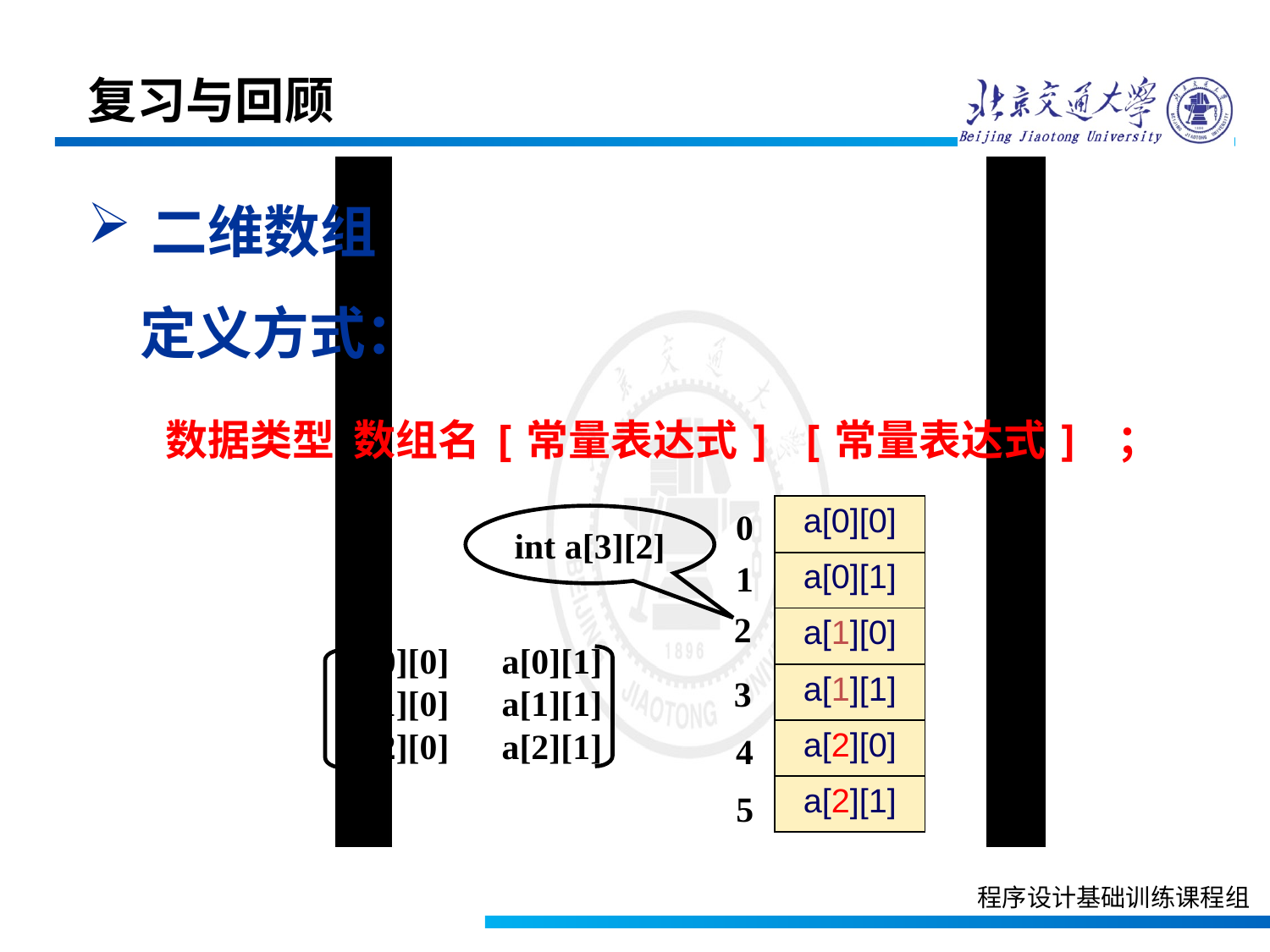

复习与回顾
二维数组
   定义方式：
     数据类型  数组名[常量表达式] [常量表达式] ；
| a[0][0] |
| --- |
| a[0][1] |
| a[1][0] |
| a[1][1] |
| a[2][0] |
| a[2][1] |
0
1
2
3
4
5
int a[3][2]
a[0][0]　a[0][1] a[1][0]　a[1][1]
a[2][0]　a[2][1]

程序设计基础训练课程组